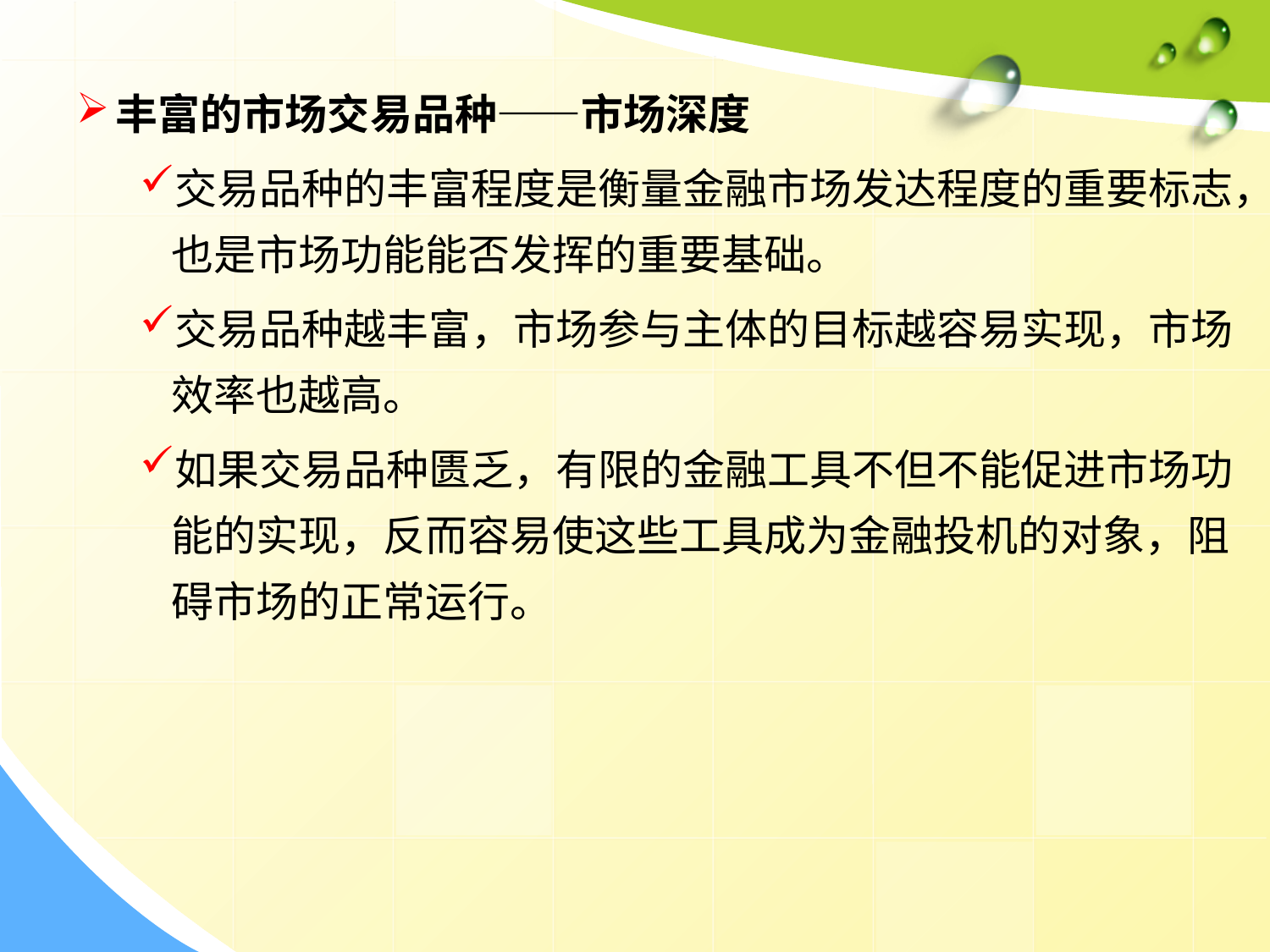

丰富的市场交易品种——市场深度
交易品种的丰富程度是衡量金融市场发达程度的重要标志，也是市场功能能否发挥的重要基础。
交易品种越丰富，市场参与主体的目标越容易实现，市场效率也越高。
如果交易品种匮乏，有限的金融工具不但不能促进市场功能的实现，反而容易使这些工具成为金融投机的对象，阻碍市场的正常运行。